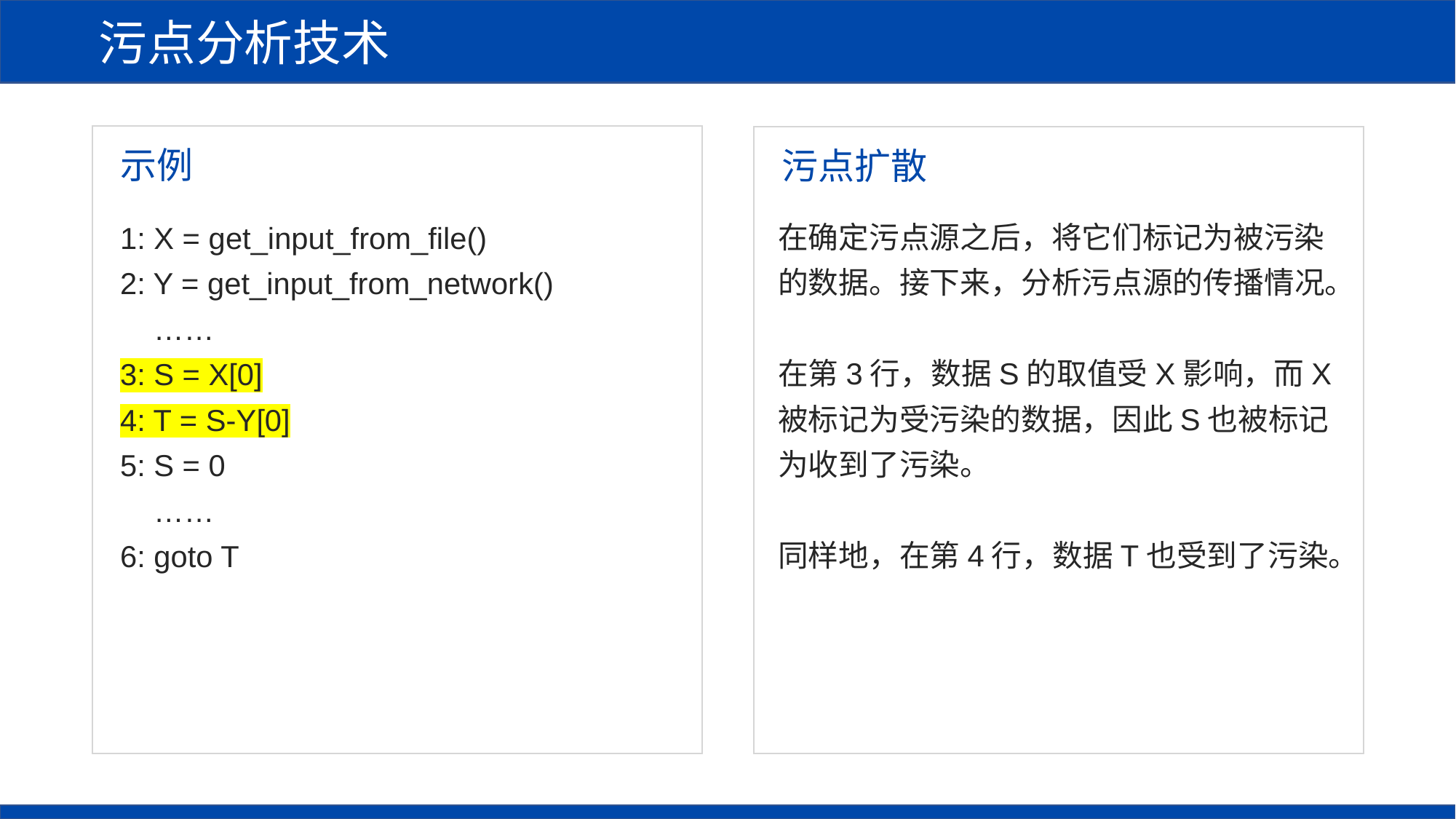

污点分析技术

示例
污点扩散
在确定污点源之后，将它们标记为被污染的数据。接下来，分析污点源的传播情况。

在第3行，数据S的取值受X影响，而X被标记为受污染的数据，因此S也被标记为收到了污染。

同样地，在第4行，数据T也受到了污染。
1: X = get_input_from_file()
2: Y = get_input_from_network()
    ……
3: S = X[0]
4: T = S-Y[0]
5: S = 0
    ……
6: goto T